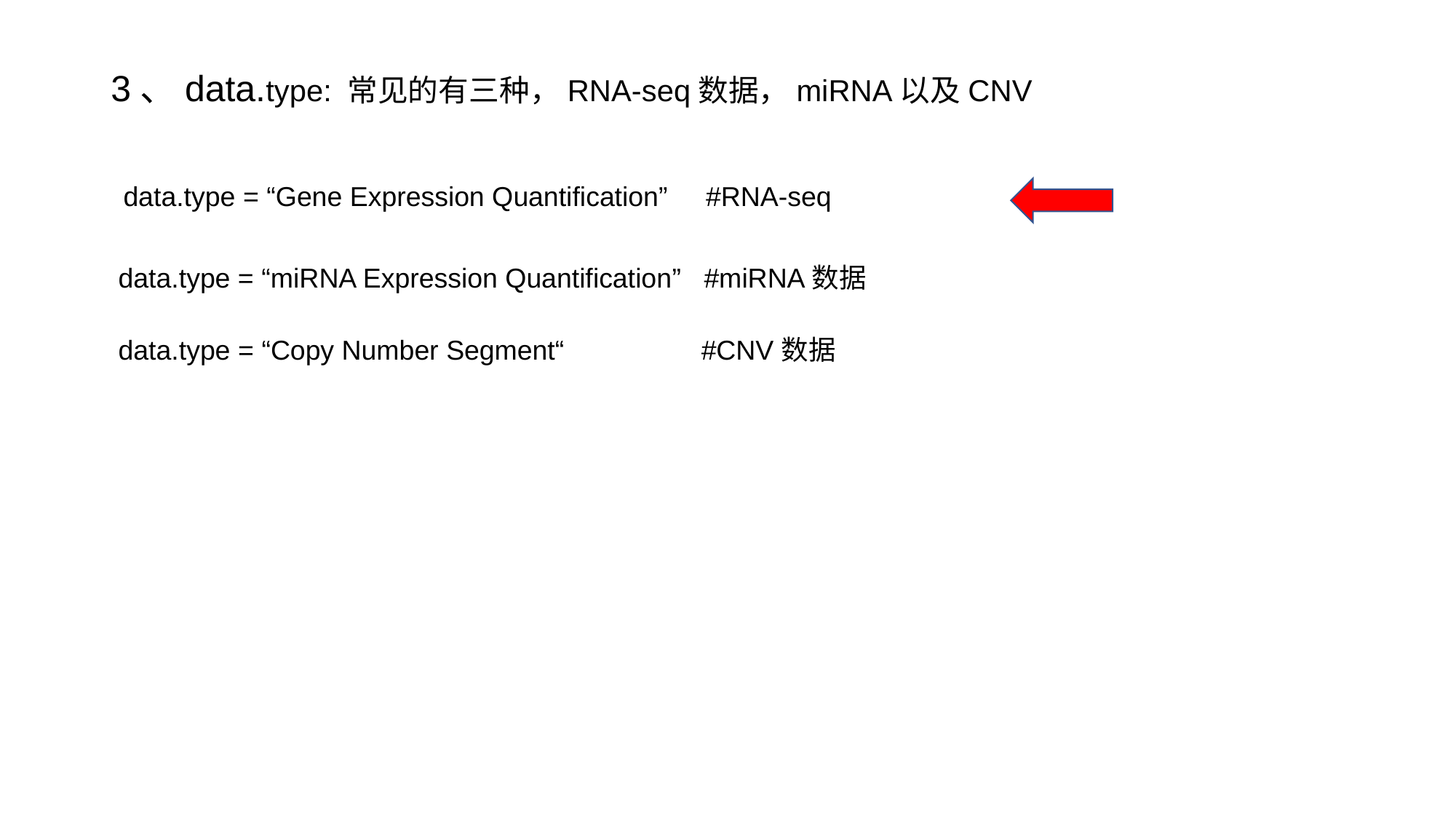

# 3、data.type: 常见的有三种，RNA-seq数据，miRNA以及CNV
data.type = “Gene Expression Quantification”     #RNA-seq

 data.type = “miRNA Expression Quantification”   #miRNA数据
 data.type = “Copy Number Segment“                  #CNV数据